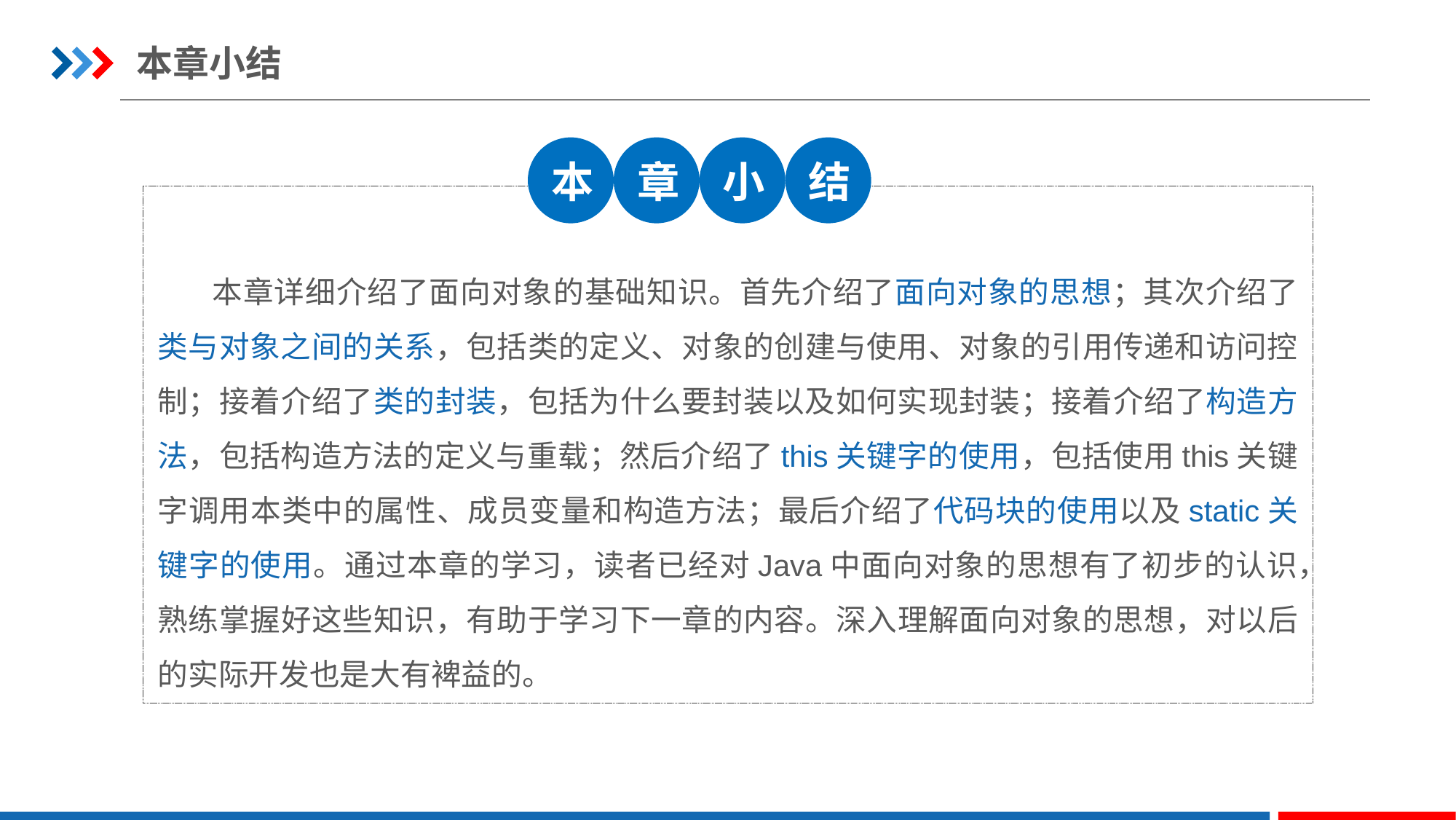

本章小结
本
章
小
结

本章详细介绍了面向对象的基础知识。首先介绍了面向对象的思想；其次介绍了类与对象之间的关系，包括类的定义、对象的创建与使用、对象的引用传递和访问控制；接着介绍了类的封装，包括为什么要封装以及如何实现封装；接着介绍了构造方法，包括构造方法的定义与重载；然后介绍了this关键字的使用，包括使用this关键字调用本类中的属性、成员变量和构造方法；最后介绍了代码块的使用以及static关键字的使用。通过本章的学习，读者已经对Java中面向对象的思想有了初步的认识，熟练掌握好这些知识，有助于学习下一章的内容。深入理解面向对象的思想，对以后的实际开发也是大有裨益的。